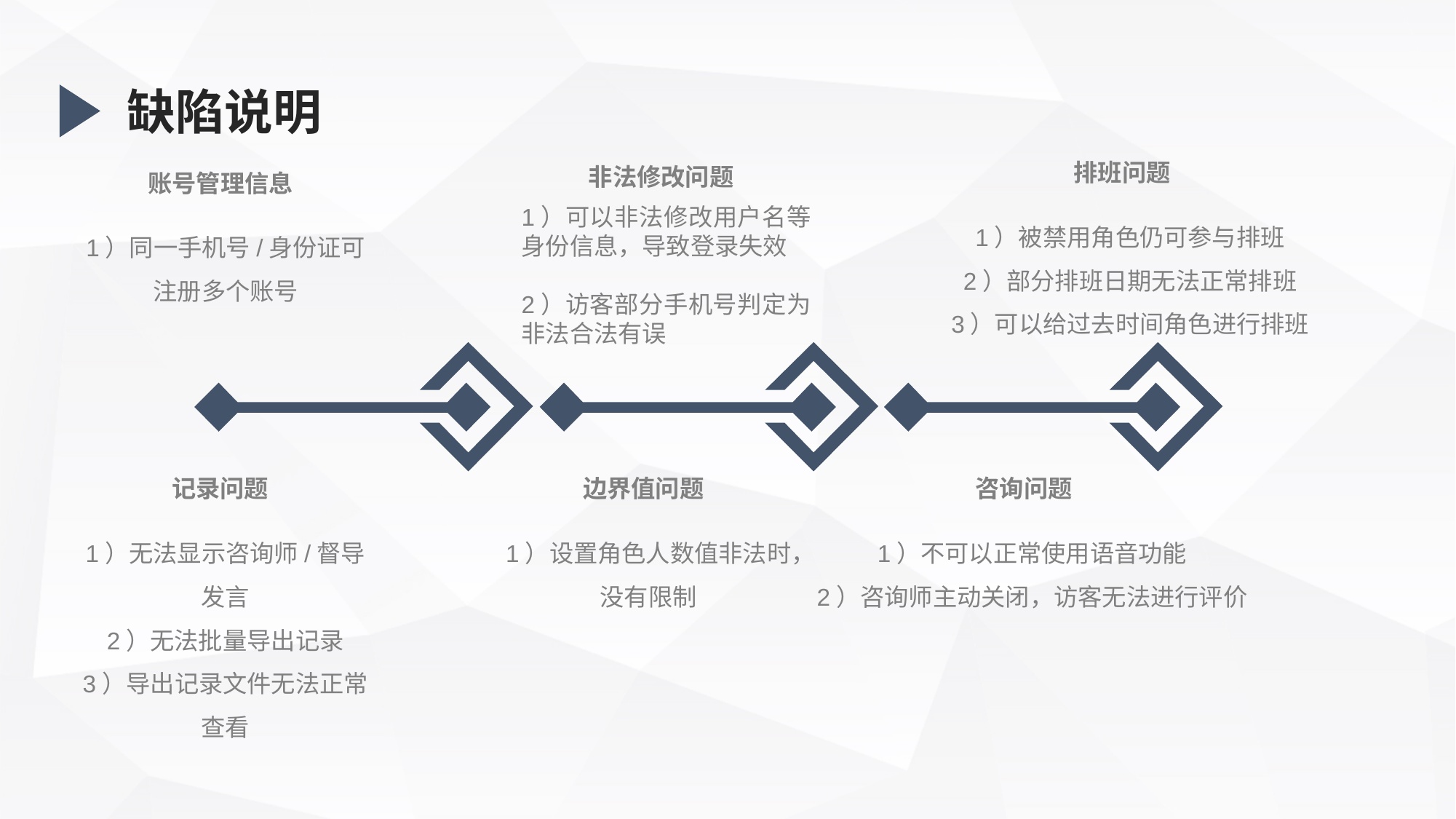

缺陷说明

排班问题
1）被禁用角色仍可参与排班
2）部分排班日期无法正常排班
3）可以给过去时间角色进行排班
非法修改问题
1）可以非法修改用户名等身份信息，导致登录失效

2）访客部分手机号判定为非法合法有误
账号管理信息
1）同一手机号/身份证可注册多个账号

咨询问题
1）不可以正常使用语音功能
2）咨询师主动关闭，访客无法进行评价
记录问题
1）无法显示咨询师/督导发言
2）无法批量导出记录
3）导出记录文件无法正常查看
边界值问题
1）设置角色人数值非法时，没有限制